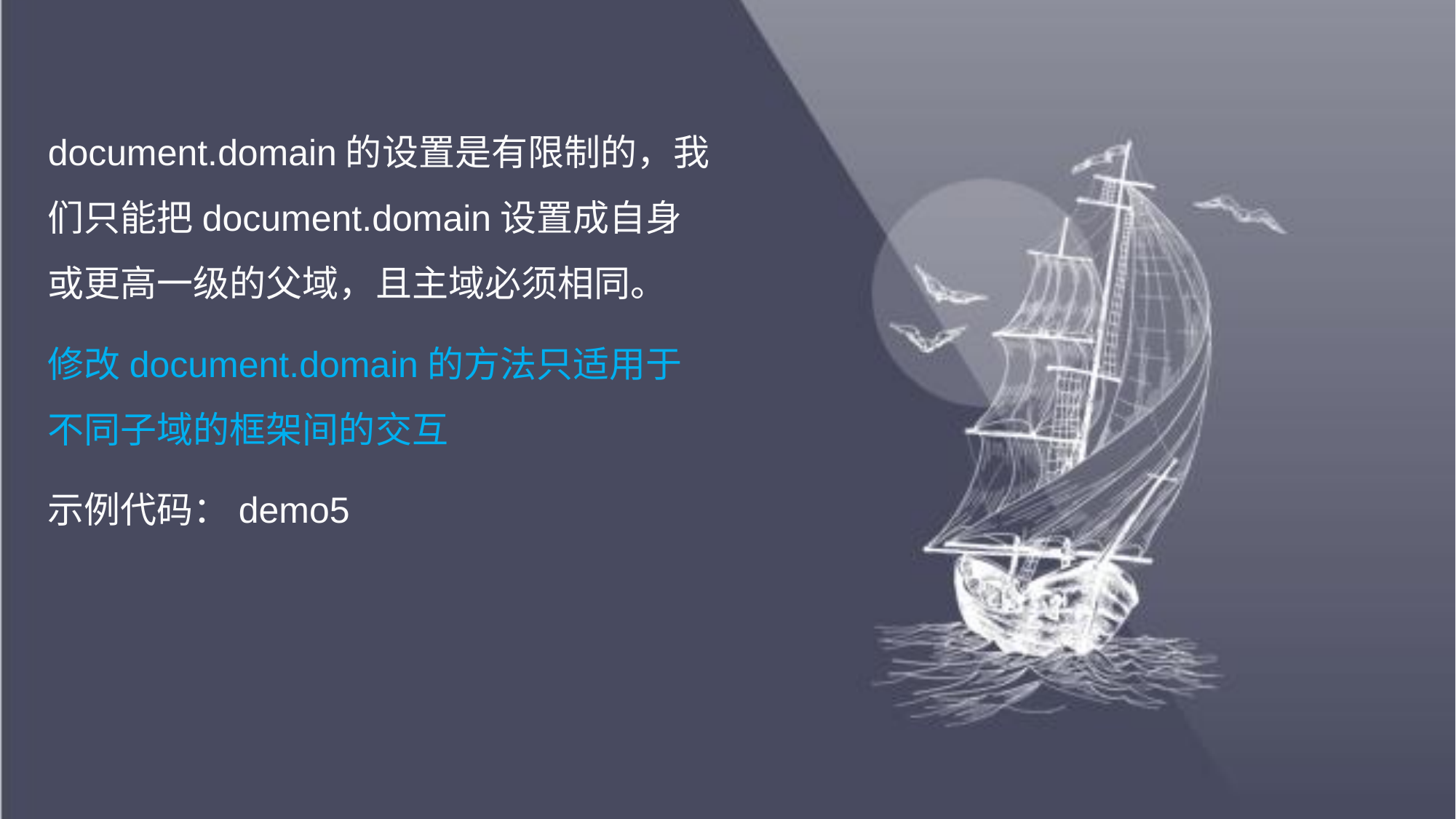

document.domain的设置是有限制的，我们只能把document.domain设置成自身或更高一级的父域，且主域必须相同。
修改document.domain的方法只适用于不同子域的框架间的交互
示例代码：demo5